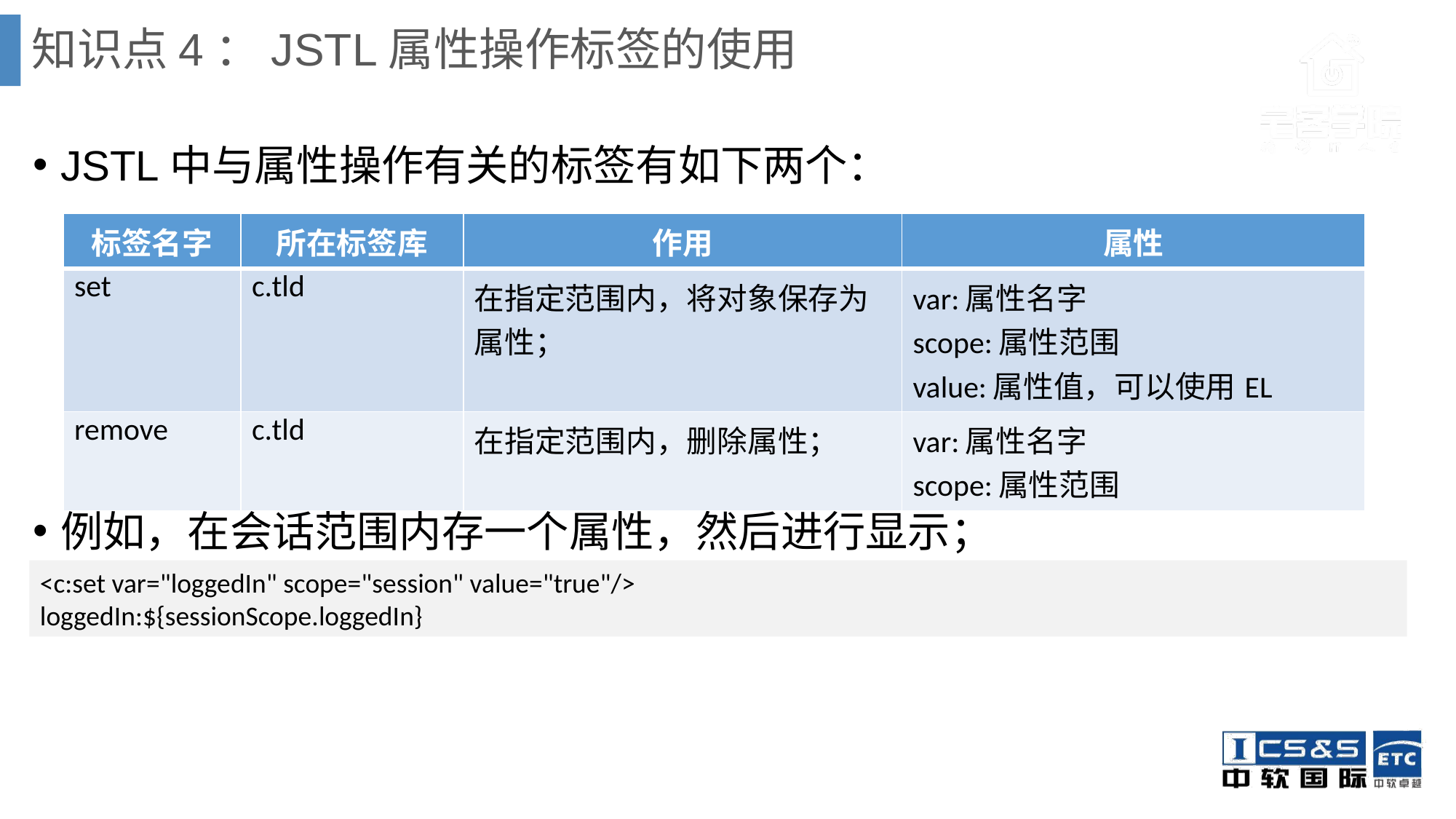

# 知识点4：JSTL属性操作标签的使用
JSTL中与属性操作有关的标签有如下两个：

例如，在会话范围内存一个属性，然后进行显示；

| 标签名字 | 所在标签库 | 作用 | 属性 |
| --- | --- | --- | --- |
| set | c.tld | 在指定范围内，将对象保存为属性； | var:属性名字 scope:属性范围 value:属性值，可以使用EL |
| remove | c.tld | 在指定范围内，删除属性； | var:属性名字 scope:属性范围 |
<c:set var="loggedIn" scope="session" value="true"/>
loggedIn:${sessionScope.loggedIn}